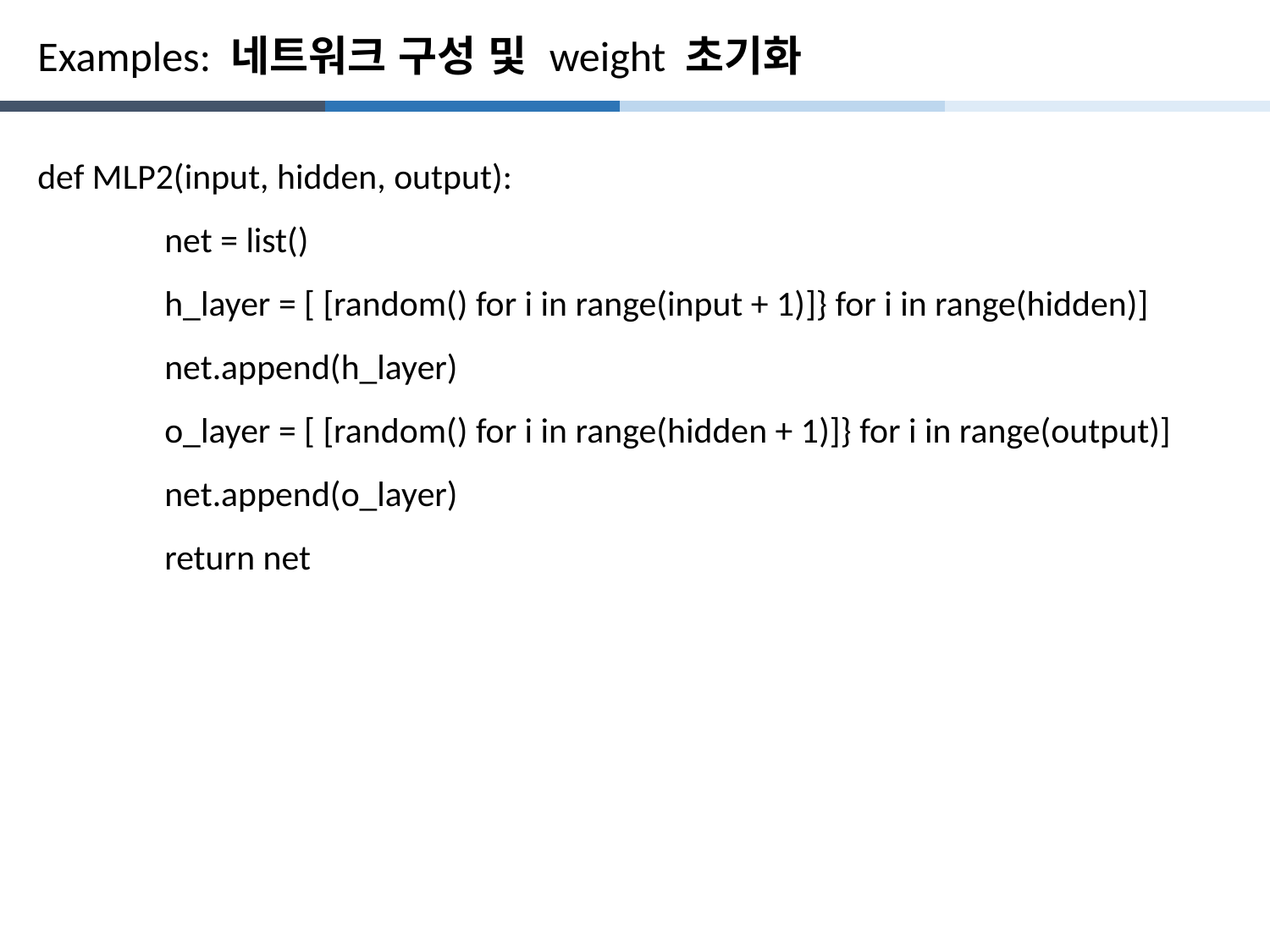

# Examples: 네트워크 구성 및 weight 초기화
def MLP2(input, hidden, output):
	net = list()
	h_layer = [ [random() for i in range(input + 1)]} for i in range(hidden)]
	net.append(h_layer)
	o_layer = [ [random() for i in range(hidden + 1)]} for i in range(output)]
	net.append(o_layer)
	return net